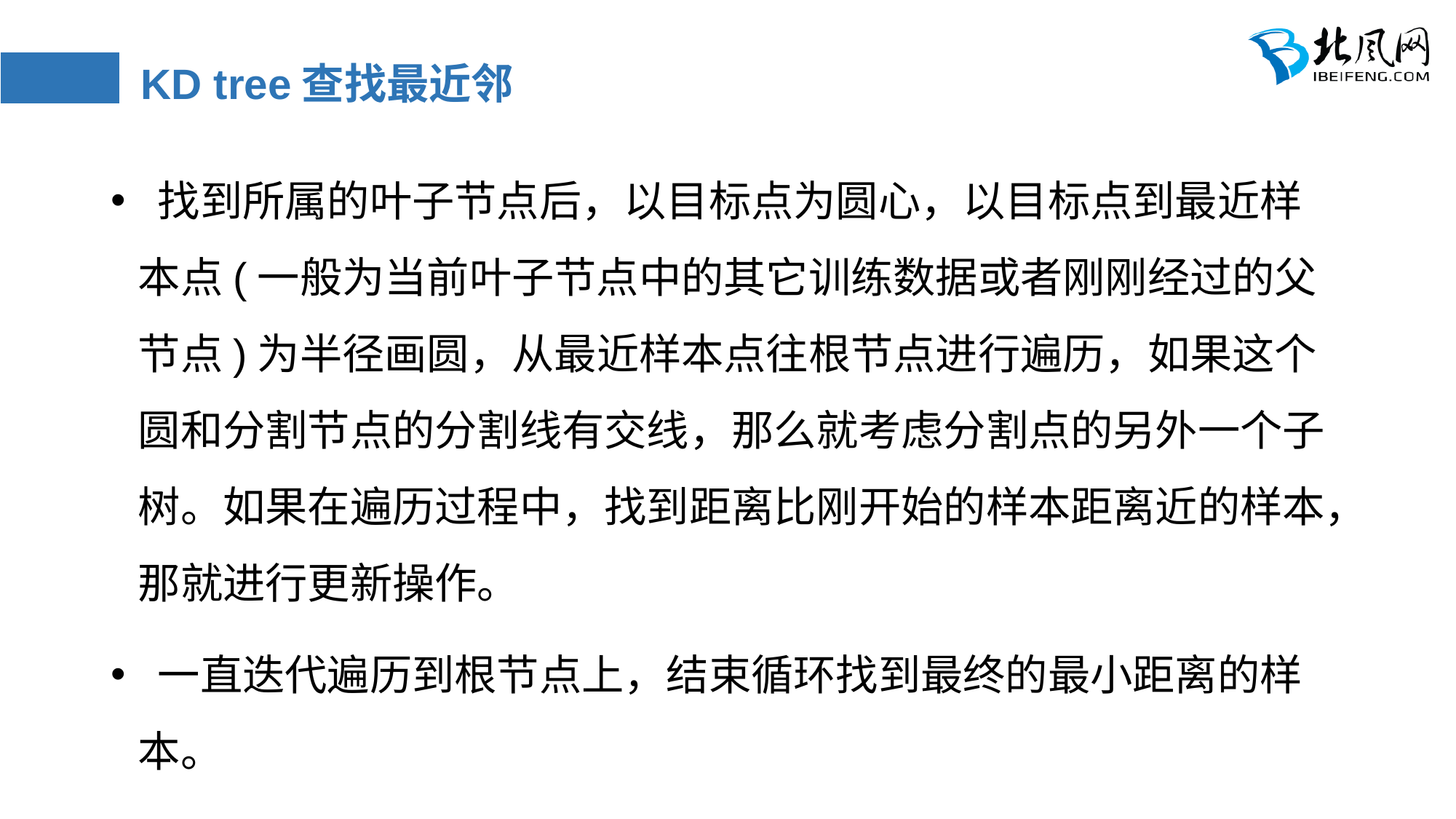

# KD tree查找最近邻
 找到所属的叶子节点后，以目标点为圆心，以目标点到最近样本点(一般为当前叶子节点中的其它训练数据或者刚刚经过的父节点)为半径画圆，从最近样本点往根节点进行遍历，如果这个圆和分割节点的分割线有交线，那么就考虑分割点的另外一个子树。如果在遍历过程中，找到距离比刚开始的样本距离近的样本，那就进行更新操作。
 一直迭代遍历到根节点上，结束循环找到最终的最小距离的样本。